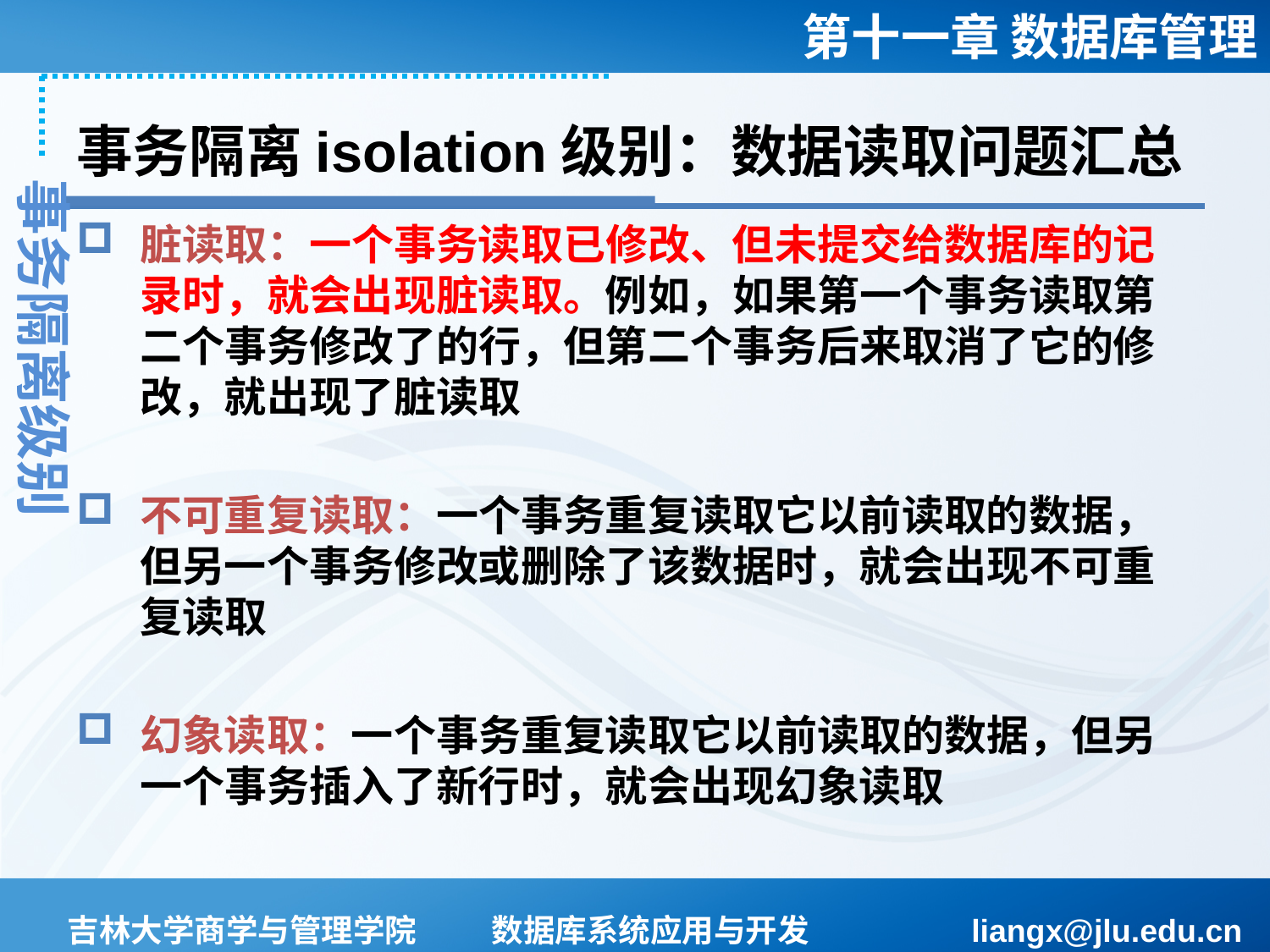

# 事务隔离isolation级别：数据读取问题汇总
事务隔离级别
脏读取：一个事务读取已修改、但未提交给数据库的记录时，就会出现脏读取。例如，如果第一个事务读取第二个事务修改了的行，但第二个事务后来取消了它的修改，就出现了脏读取

不可重复读取：一个事务重复读取它以前读取的数据，但另一个事务修改或删除了该数据时，就会出现不可重复读取

幻象读取：一个事务重复读取它以前读取的数据，但另一个事务插入了新行时，就会出现幻象读取